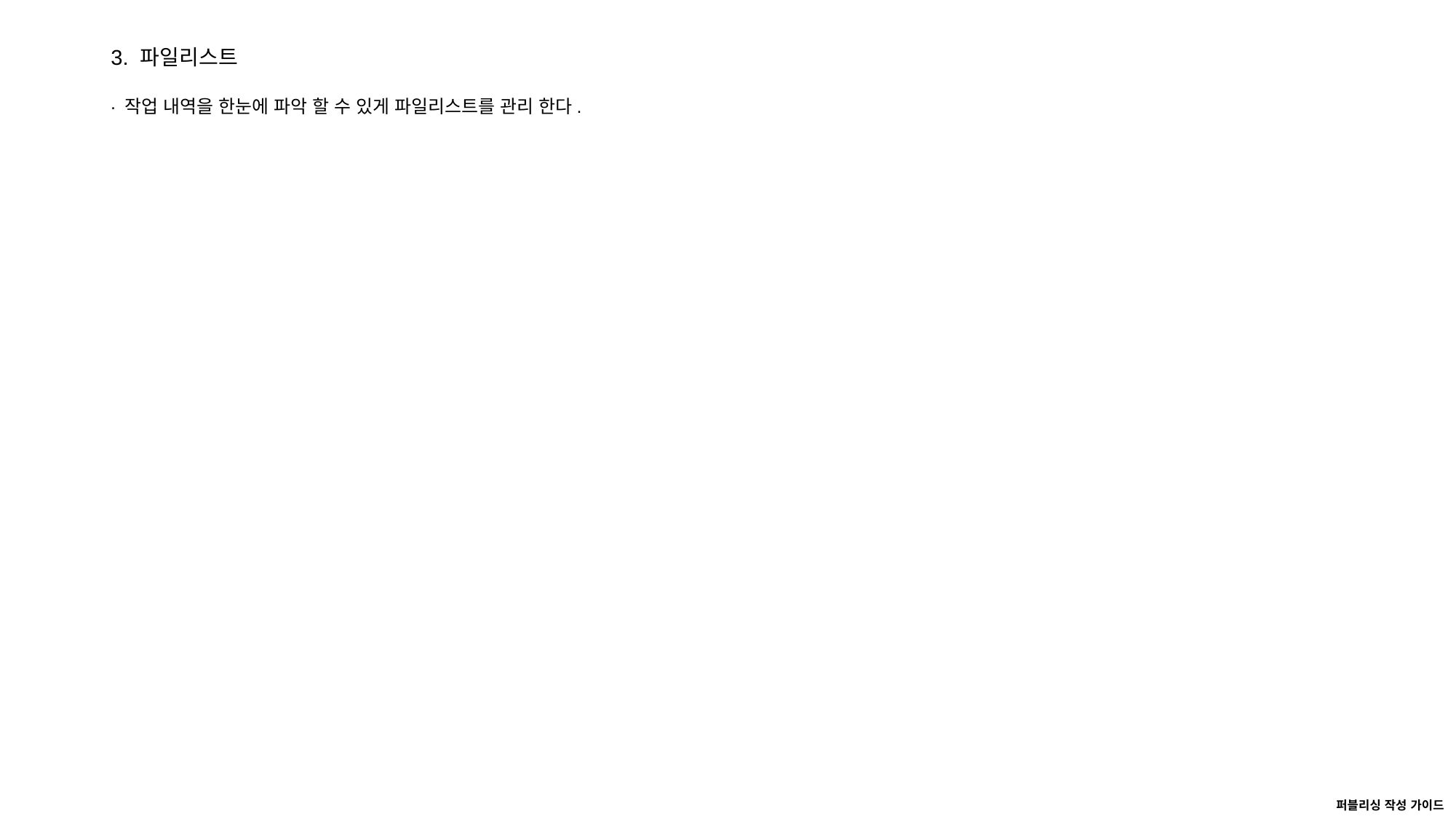

# 3. 파일리스트
작업 내역을 한눈에 파악 할 수 있게 파일리스트를 관리 한다.